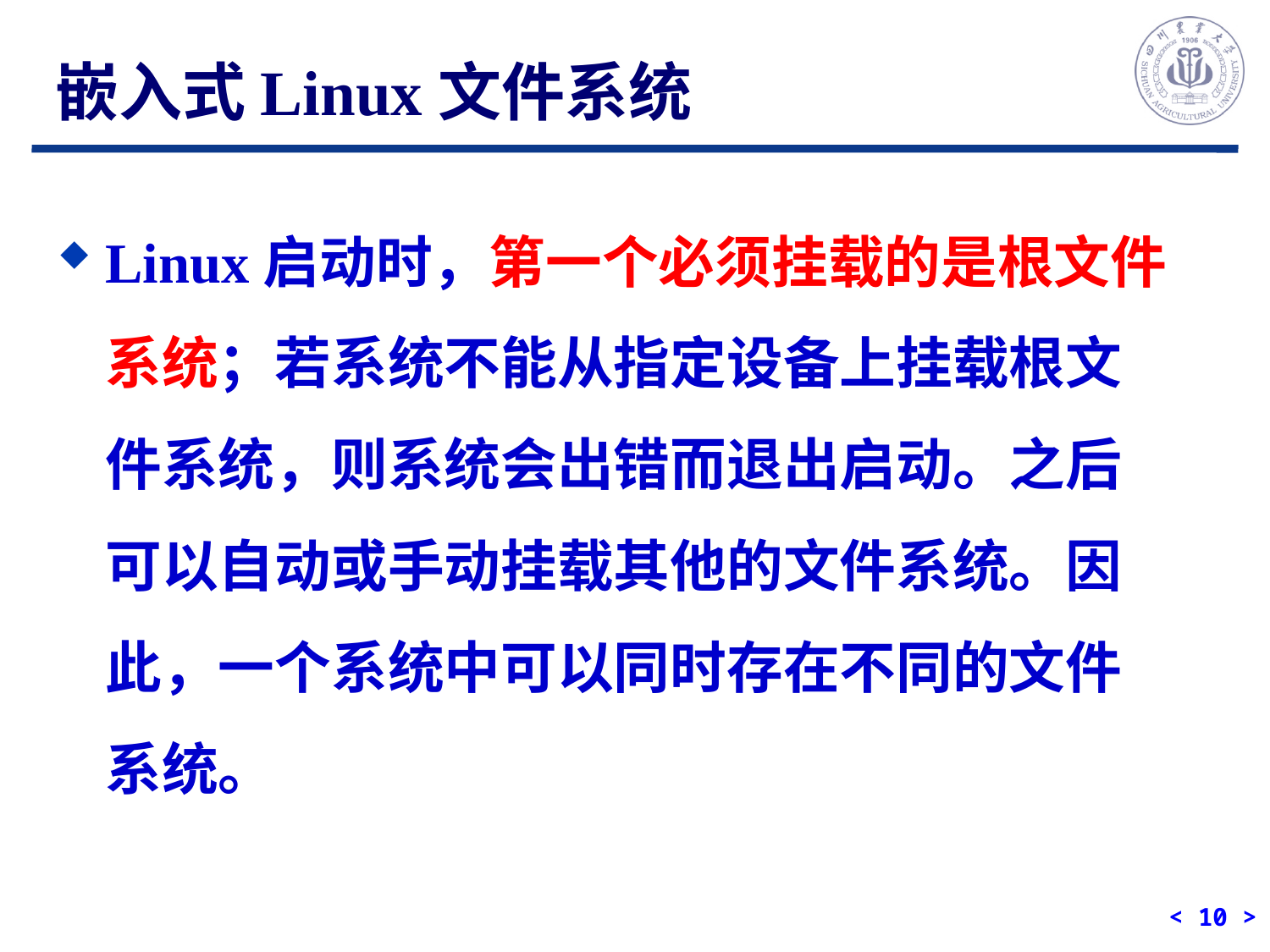

# 嵌入式Linux文件系统
Linux启动时，第一个必须挂载的是根文件系统；若系统不能从指定设备上挂载根文件系统，则系统会出错而退出启动。之后可以自动或手动挂载其他的文件系统。因此，一个系统中可以同时存在不同的文件系统。